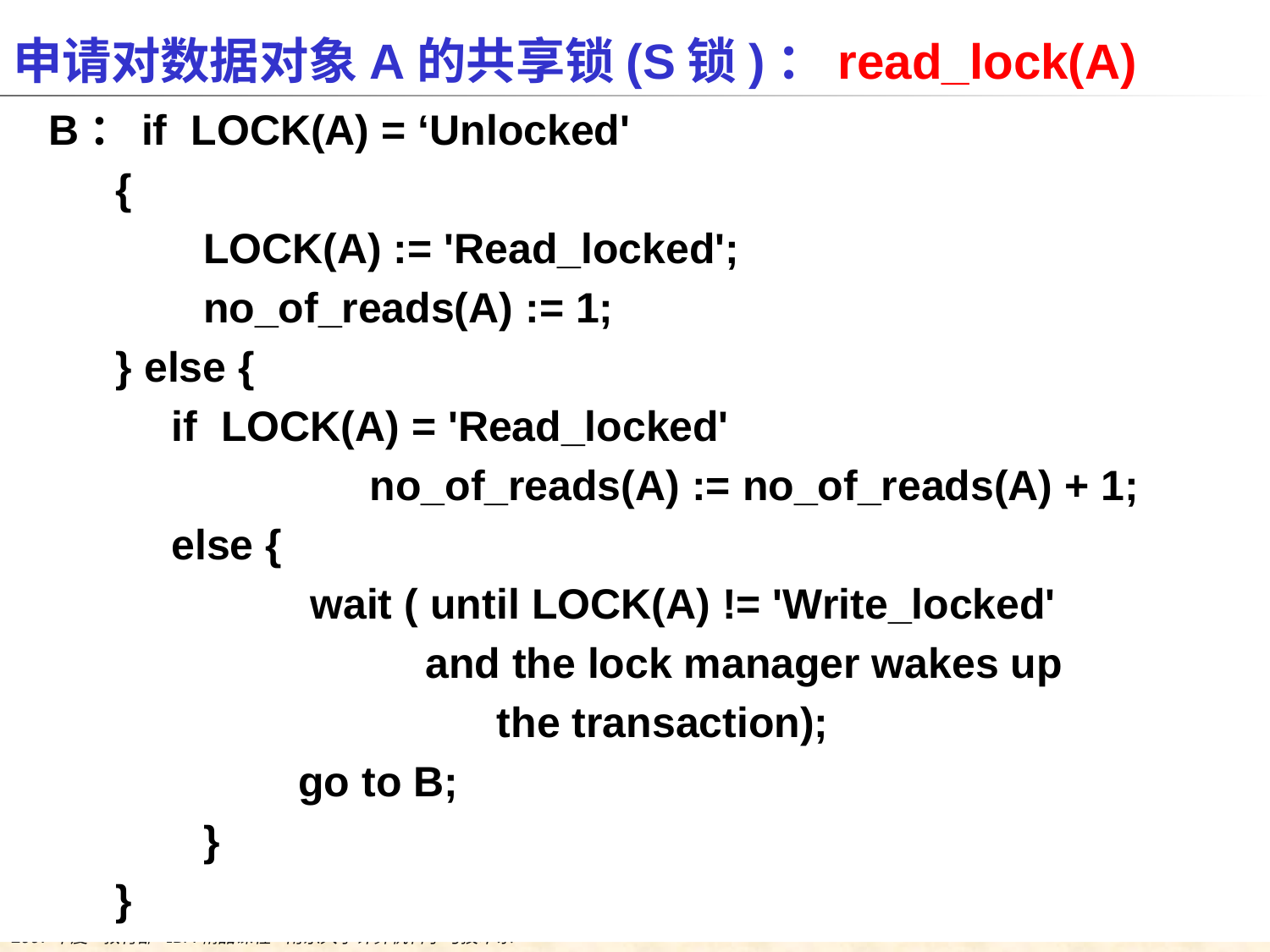

# 申请对数据对象A的共享锁(S锁)：read_lock(A)
   B：if  LOCK(A) = ‘Unlocked'
	{
LOCK(A) := 'Read_locked';
no_of_reads(A) := 1;
	} else {
	if  LOCK(A) = 'Read_locked'
			no_of_reads(A) := no_of_reads(A) + 1;
	else {
		 wait ( until LOCK(A) != 'Write_locked'
		and the lock manager wakes up
				the transaction);
		go to B;
}
	}
113